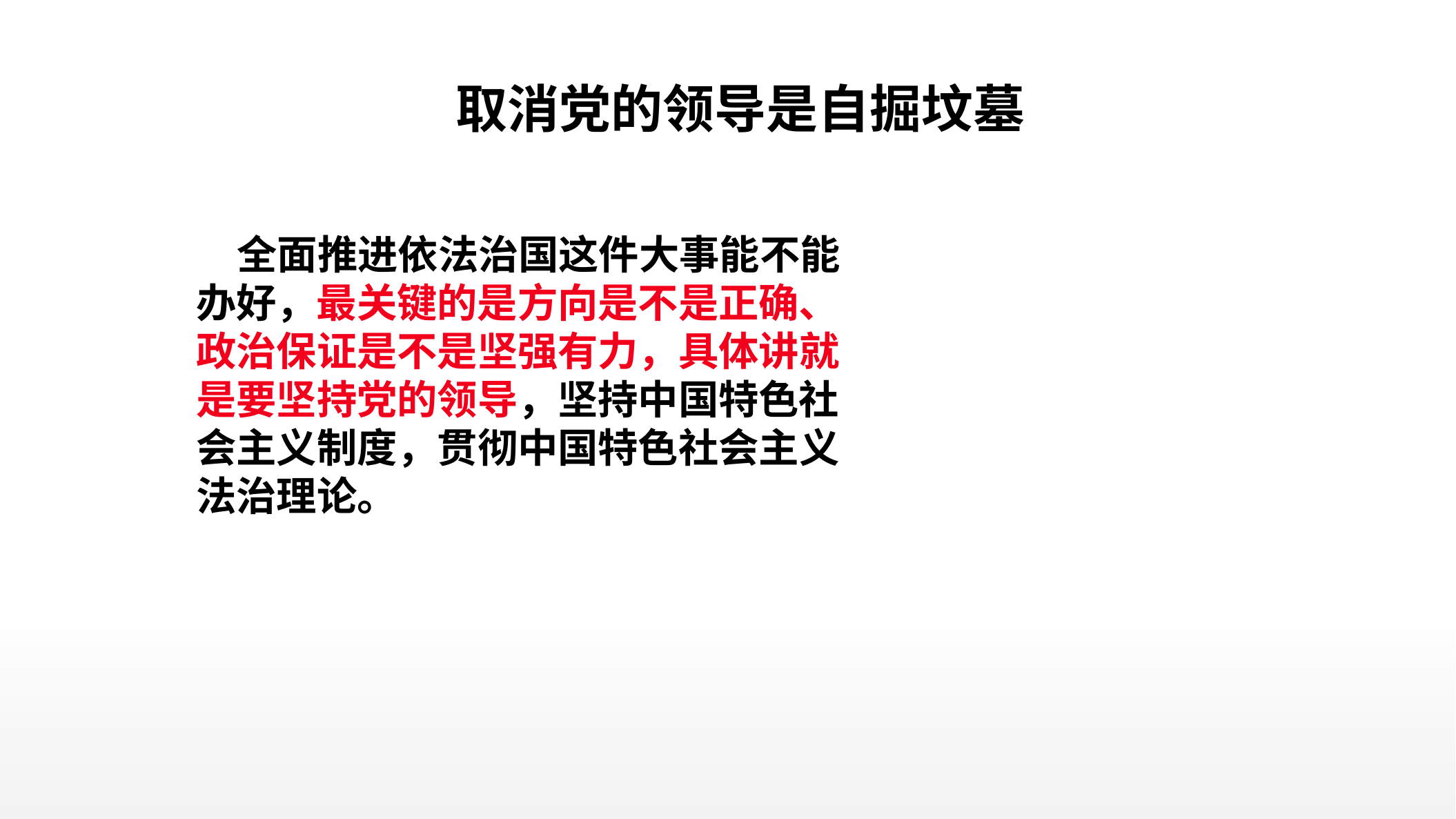

取消党的领导是自掘坟墓
    全面推进依法治国这件大事能不能办好，最关键的是方向是不是正确、政治保证是不是坚强有力，具体讲就是要坚持党的领导，坚持中国特色社会主义制度，贯彻中国特色社会主义法治理论。